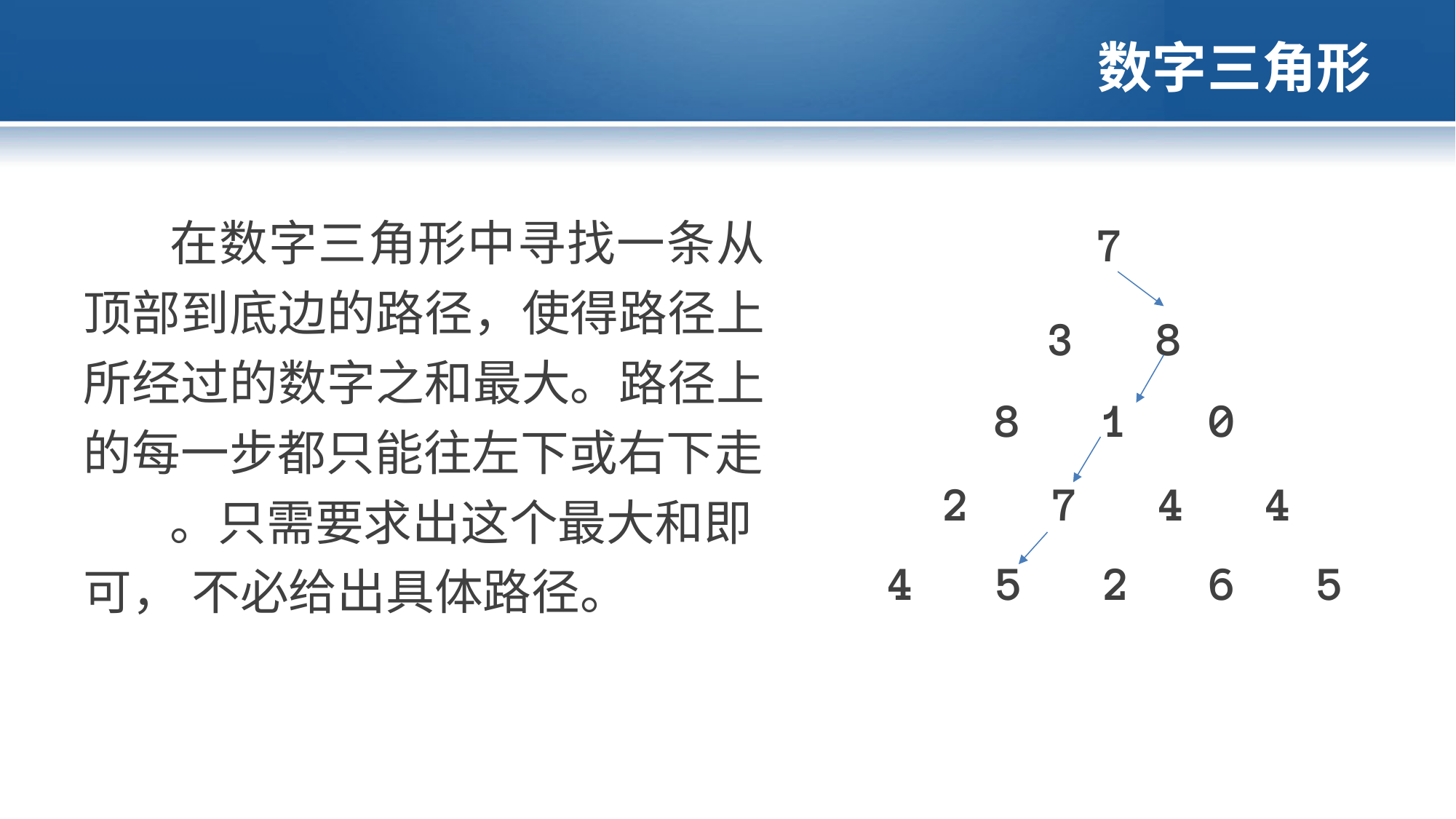

# 数字三角形
在数字三角形中寻找一条从 顶部到底边的路径，使得路径上 所经过的数字之和最大。路径上 的每一步都只能往左下或右下走
。只需要求出这个最大和即可， 不必给出具体路径。
7
3	8
8	1	0
2	7	4	4
4	5	2	6	5